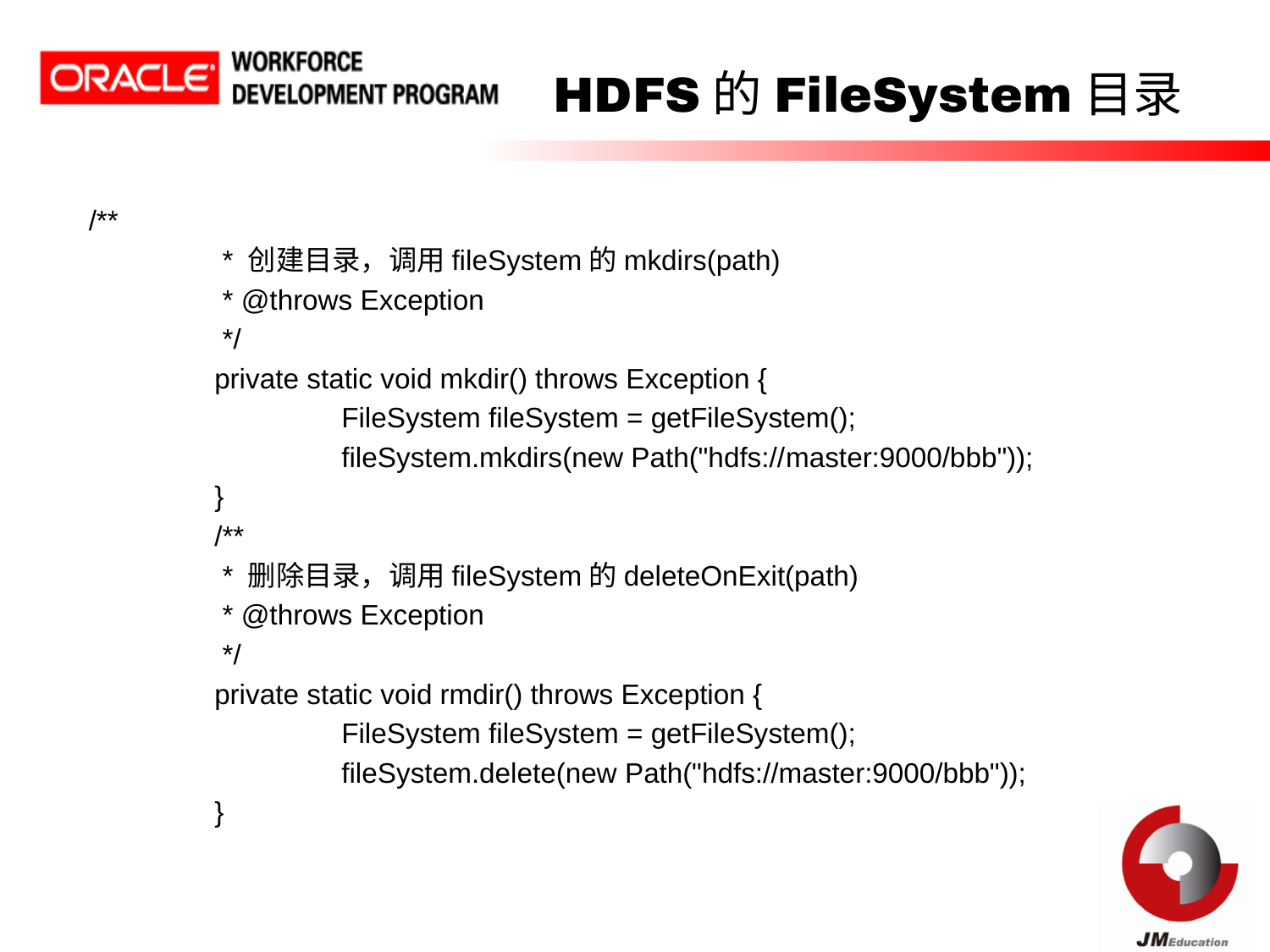

# HDFS的FileSystem目录
/**
	 * 创建目录，调用fileSystem的mkdirs(path)
	 * @throws Exception
	 */
	private static void mkdir() throws Exception {
		FileSystem fileSystem = getFileSystem();
		fileSystem.mkdirs(new Path("hdfs://master:9000/bbb"));
	}
	/**
	 * 删除目录，调用fileSystem的deleteOnExit(path)
	 * @throws Exception
	 */
	private static void rmdir() throws Exception {
		FileSystem fileSystem = getFileSystem();
		fileSystem.delete(new Path("hdfs://master:9000/bbb"));
	}